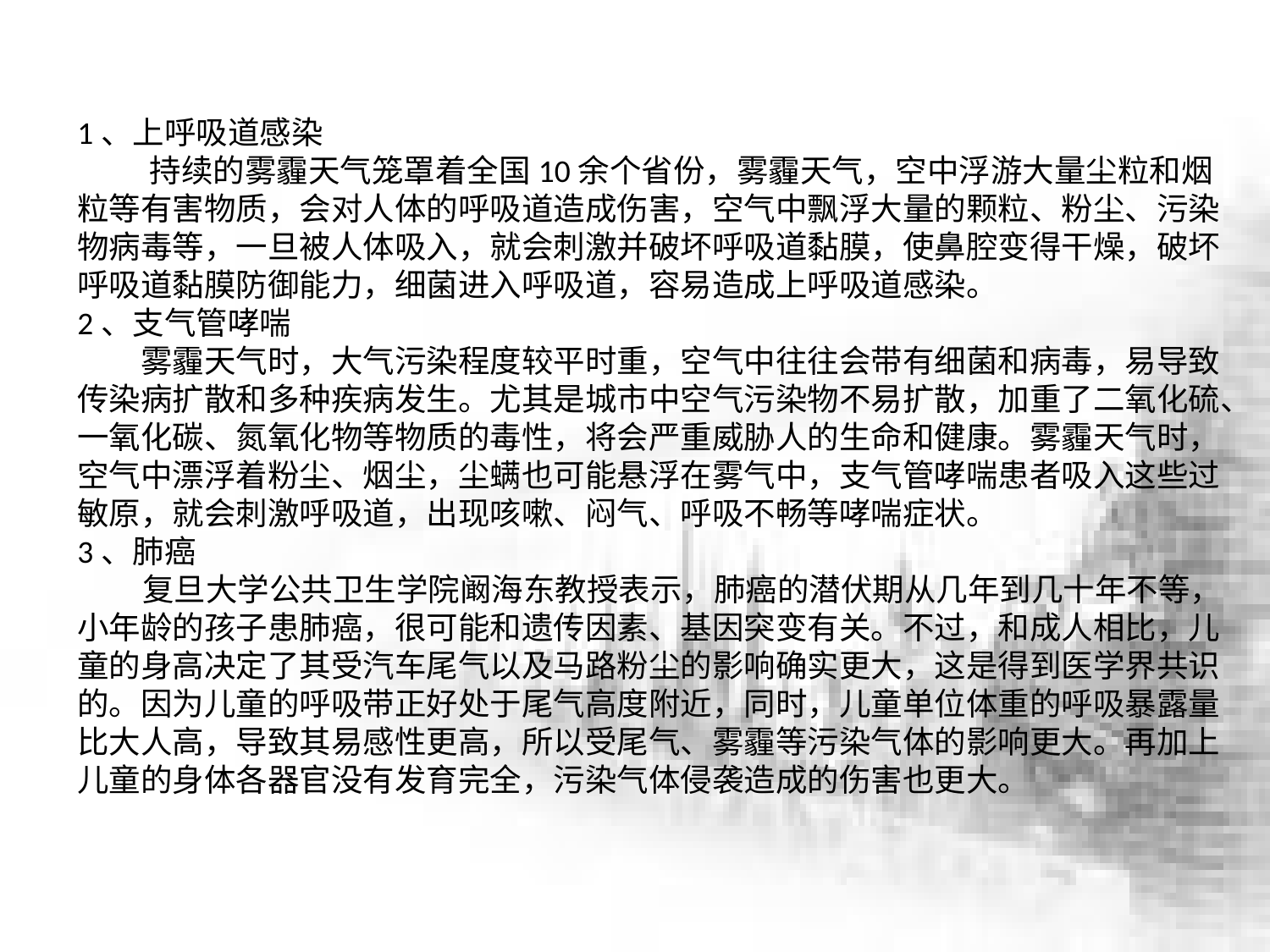

1、上呼吸道感染
         持续的雾霾天气笼罩着全国10余个省份，雾霾天气，空中浮游大量尘粒和烟粒等有害物质，会对人体的呼吸道造成伤害，空气中飘浮大量的颗粒、粉尘、污染物病毒等，一旦被人体吸入，就会刺激并破坏呼吸道黏膜，使鼻腔变得干燥，破坏呼吸道黏膜防御能力，细菌进入呼吸道，容易造成上呼吸道感染。
2、支气管哮喘
　　雾霾天气时，大气污染程度较平时重，空气中往往会带有细菌和病毒，易导致传染病扩散和多种疾病发生。尤其是城市中空气污染物不易扩散，加重了二氧化硫、一氧化碳、氮氧化物等物质的毒性，将会严重威胁人的生命和健康。雾霾天气时，空气中漂浮着粉尘、烟尘，尘螨也可能悬浮在雾气中，支气管哮喘患者吸入这些过敏原，就会刺激呼吸道，出现咳嗽、闷气、呼吸不畅等哮喘症状。
3、肺癌
        复旦大学公共卫生学院阚海东教授表示，肺癌的潜伏期从几年到几十年不等，小年龄的孩子患肺癌，很可能和遗传因素、基因突变有关。不过，和成人相比，儿童的身高决定了其受汽车尾气以及马路粉尘的影响确实更大，这是得到医学界共识的。因为儿童的呼吸带正好处于尾气高度附近，同时，儿童单位体重的呼吸暴露量比大人高，导致其易感性更高，所以受尾气、雾霾等污染气体的影响更大。再加上儿童的身体各器官没有发育完全，污染气体侵袭造成的伤害也更大。